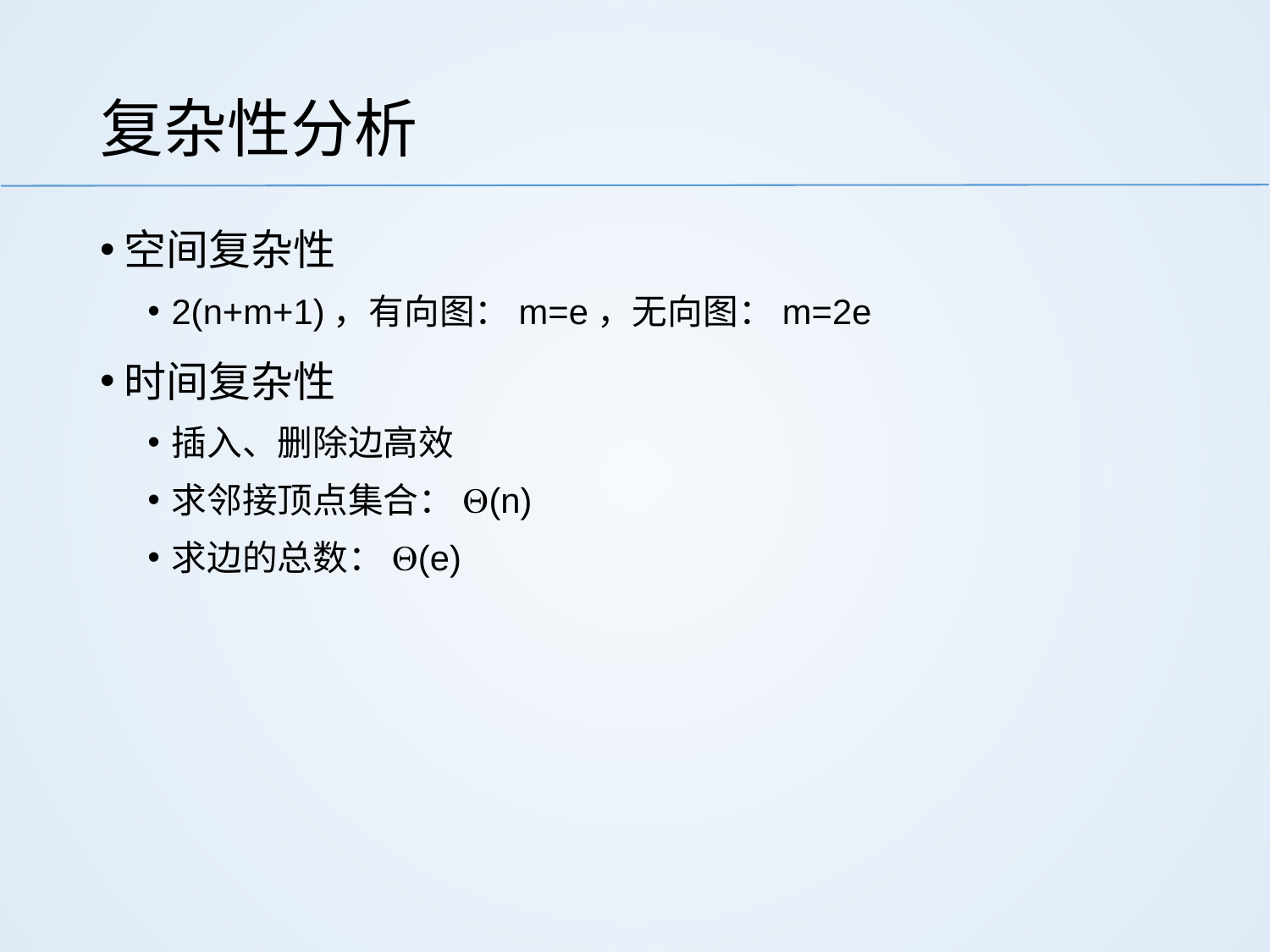

# 复杂性分析
空间复杂性
2(n+m+1)，有向图：m=e，无向图：m=2e
时间复杂性
插入、删除边高效
求邻接顶点集合：Θ(n)
求边的总数：Θ(e)
131